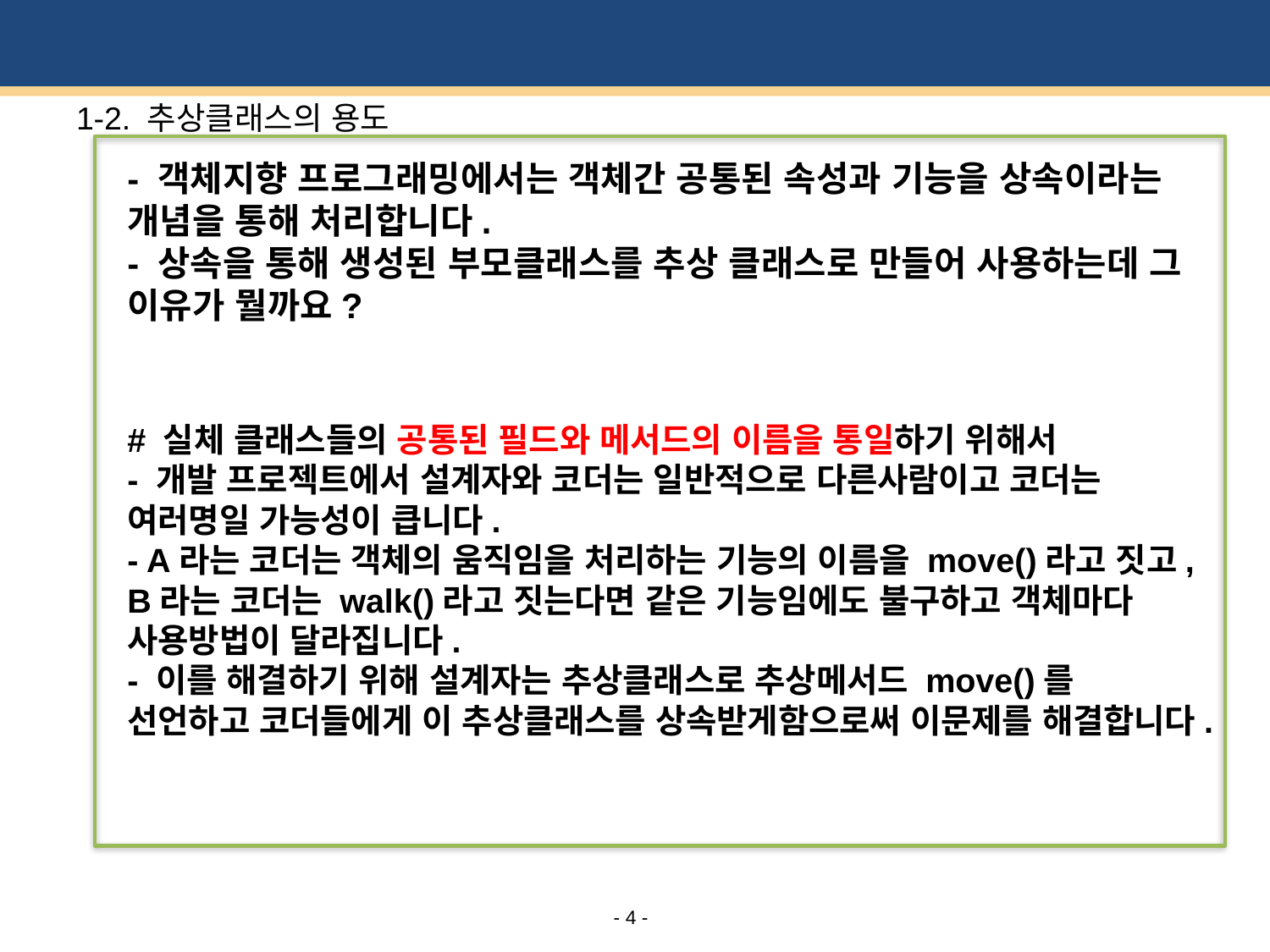

# 1-2. 추상클래스의 용도

- 객체지향 프로그래밍에서는 객체간 공통된 속성과 기능을 상속이라는 개념을 통해 처리합니다.
- 상속을 통해 생성된 부모클래스를 추상 클래스로 만들어 사용하는데 그 이유가 뭘까요?

# 실체 클래스들의 공통된 필드와 메서드의 이름을 통일하기 위해서
- 개발 프로젝트에서 설계자와 코더는 일반적으로 다른사람이고 코더는 여러명일 가능성이 큽니다.
- A라는 코더는 객체의 움직임을 처리하는 기능의 이름을 move()라고 짓고, B라는 코더는 walk()라고 짓는다면 같은 기능임에도 불구하고 객체마다 사용방법이 달라집니다.
- 이를 해결하기 위해 설계자는 추상클래스로 추상메서드 move()를 선언하고 코더들에게 이 추상클래스를 상속받게함으로써 이문제를 해결합니다.